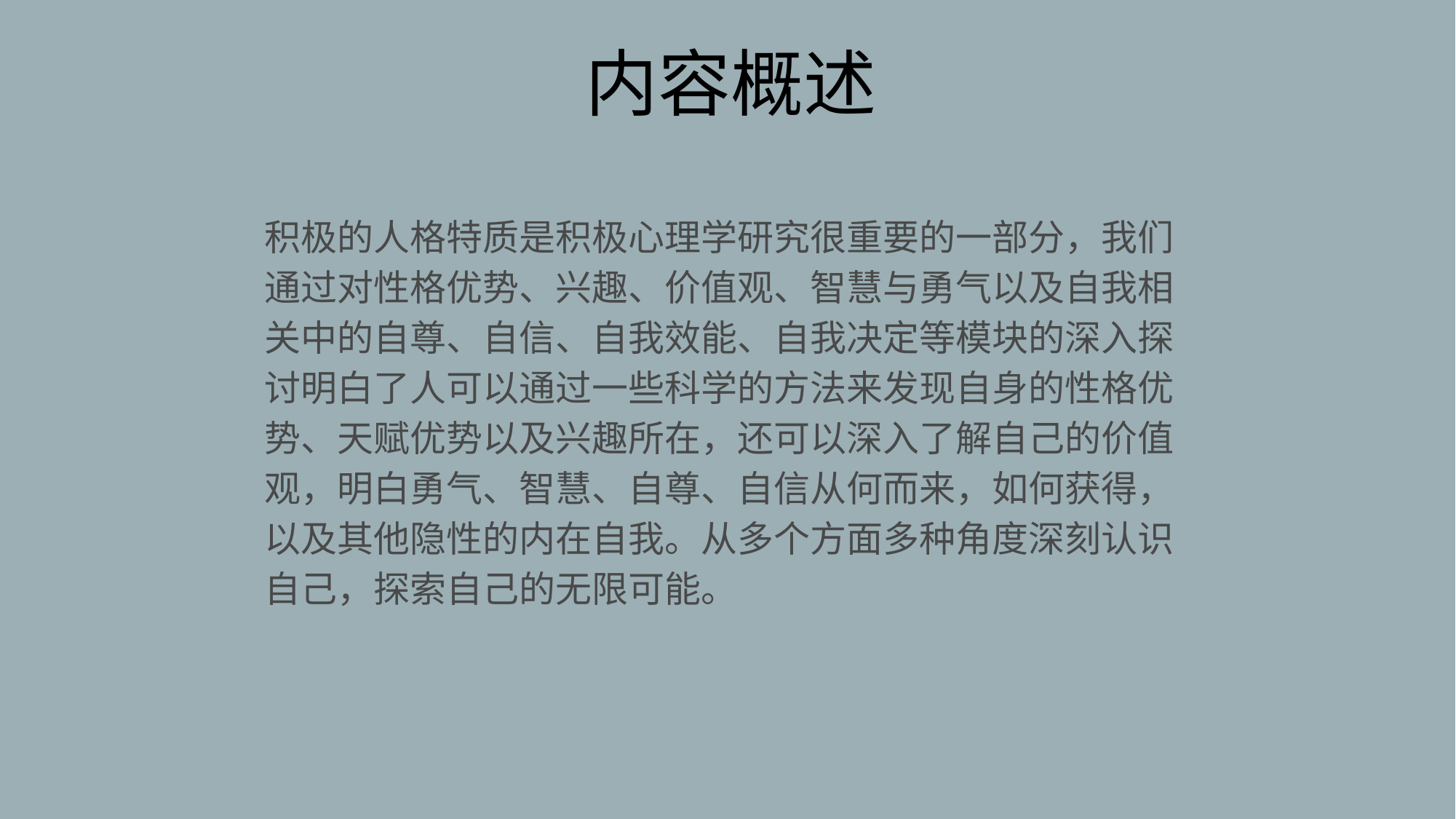

#
内容概述
积极的人格特质是积极心理学研究很重要的一部分，我们通过对性格优势、兴趣、价值观、智慧与勇气以及自我相关中的自尊、自信、自我效能、自我决定等模块的深入探讨明白了人可以通过一些科学的方法来发现自身的性格优势、天赋优势以及兴趣所在，还可以深入了解自己的价值观，明白勇气、智慧、自尊、自信从何而来，如何获得，以及其他隐性的内在自我。从多个方面多种角度深刻认识自己，探索自己的无限可能。